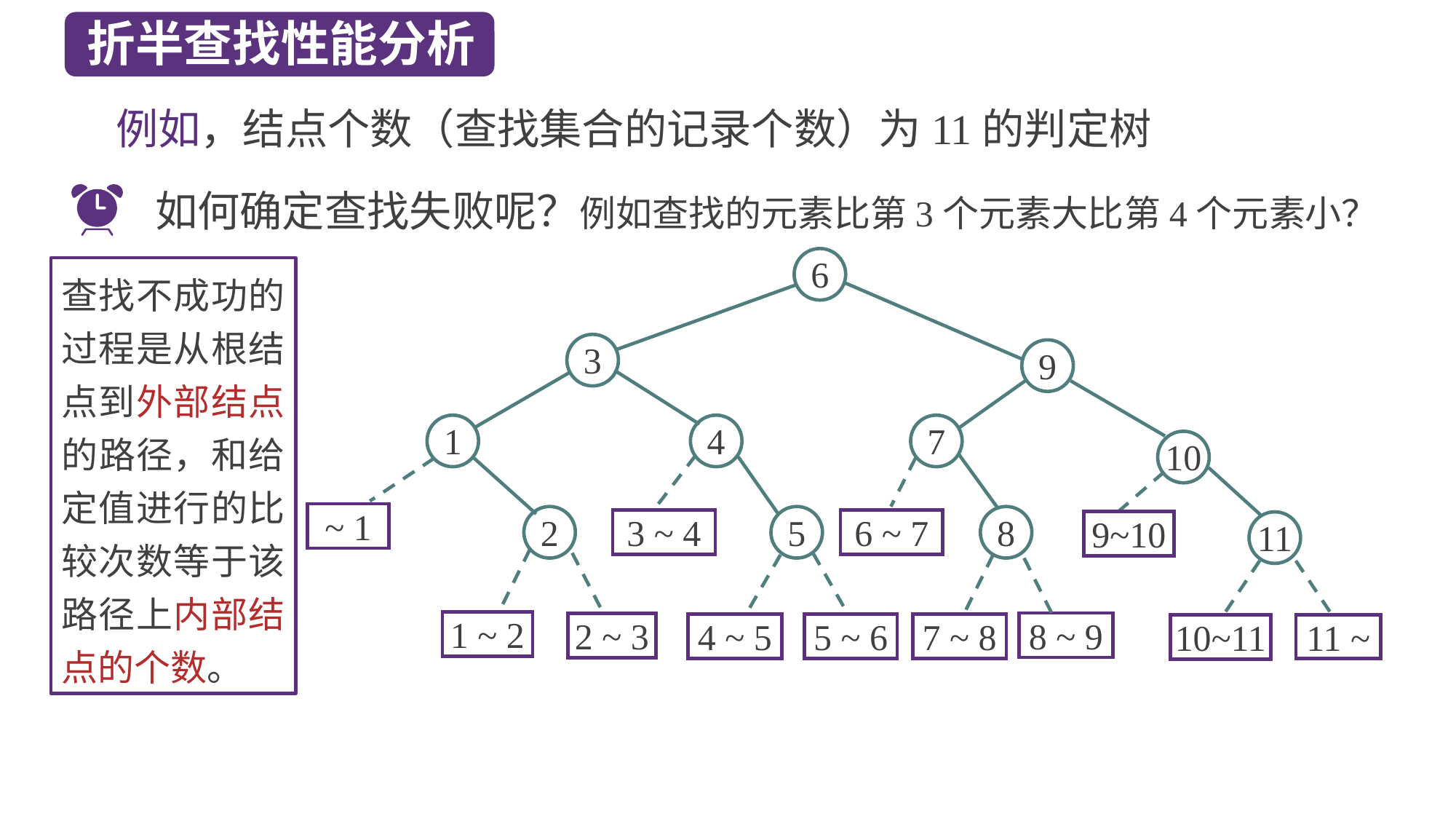

折半查找性能分析

例如，结点个数（查找集合的记录个数）为11的判定树
如何确定查找失败呢？例如查找的元素比第3个元素大比第4个元素小？

6
查找不成功的过程是从根结点到外部结点的路径，和给定值进行的比较次数等于该路径上内部结点的个数。

3
9

1
4
7
10

3 ~ 4

~ 1
6 ~ 7
9~10

1 ~ 2
8 ~ 9
2 ~ 3
4 ~ 5
5 ~ 6
7 ~ 8
10~11
11 ~

2
5
8
11